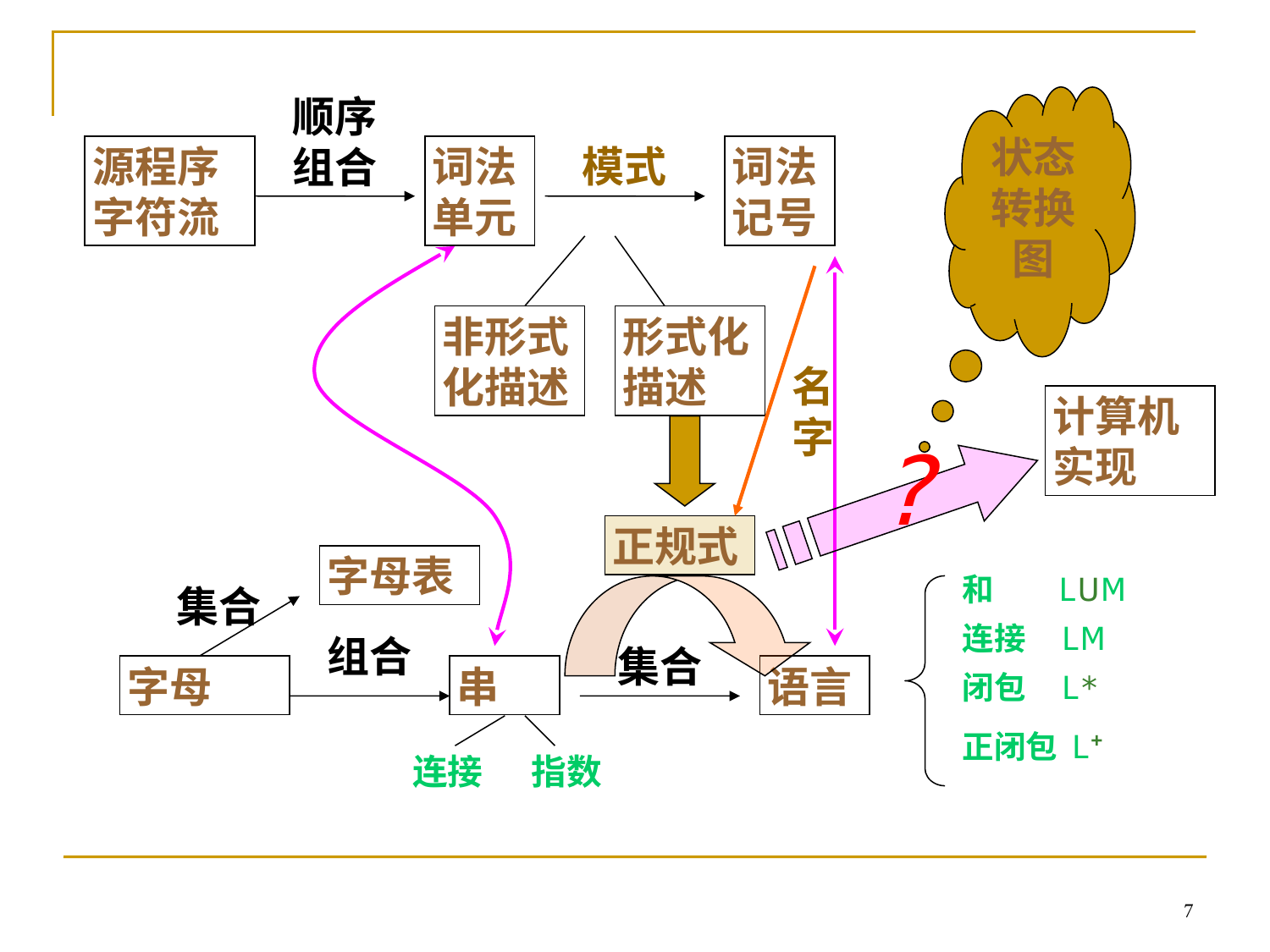

顺序组合
源程序字符流
词法单元
模式
词法记号

状态转换图

非形式化描述
形式化描述
名字
计算机实现

?

正规式
字母表
集合

组合
集合
字母
串
语言

和        LUM
连接    LM
闭包    L*
正闭包 L+

连接      指数
7